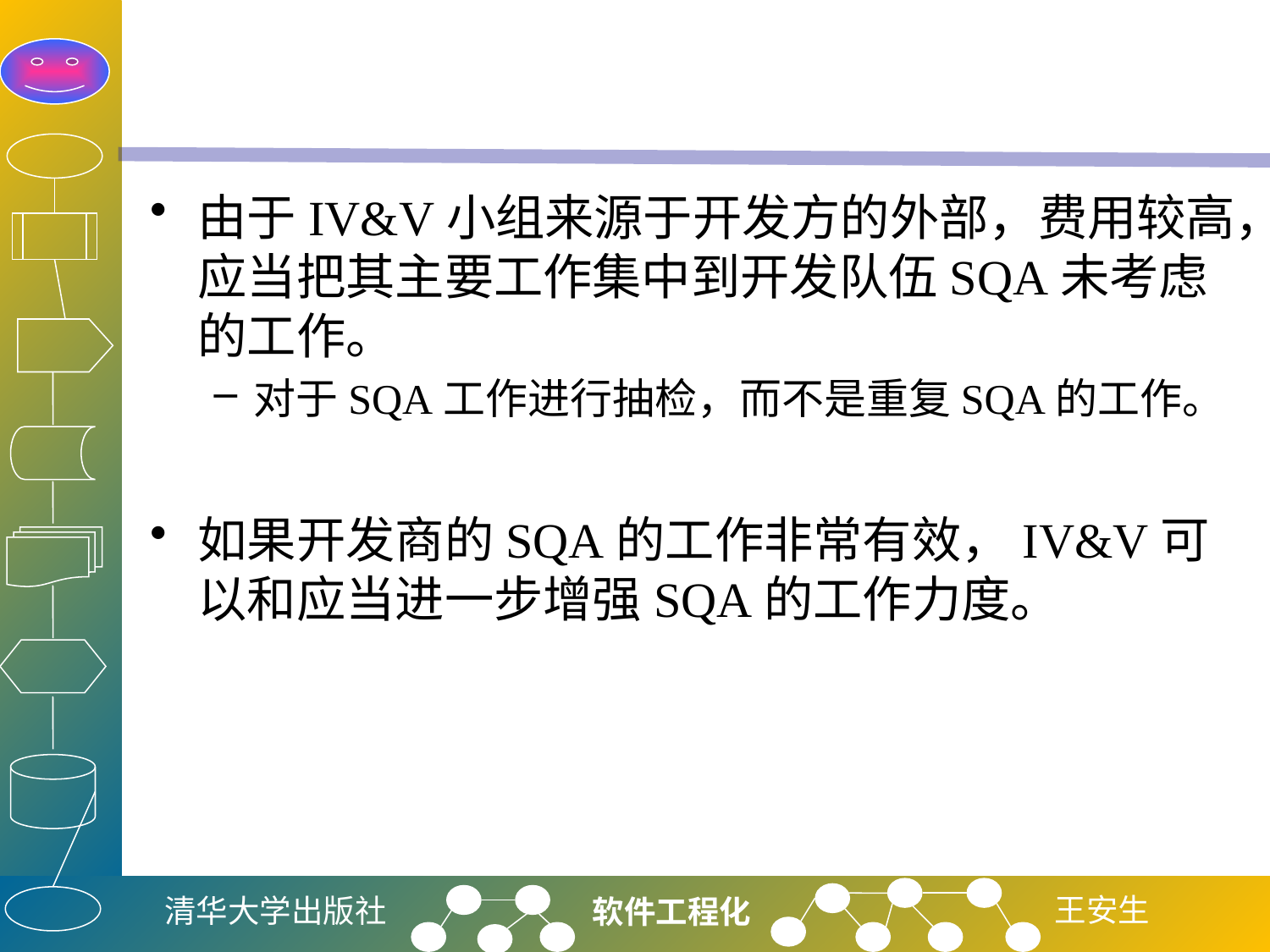

#
由于IV&V小组来源于开发方的外部，费用较高，应当把其主要工作集中到开发队伍SQA未考虑的工作。
对于SQA工作进行抽检，而不是重复SQA的工作。

如果开发商的SQA的工作非常有效，IV&V可以和应当进一步增强SQA的工作力度。